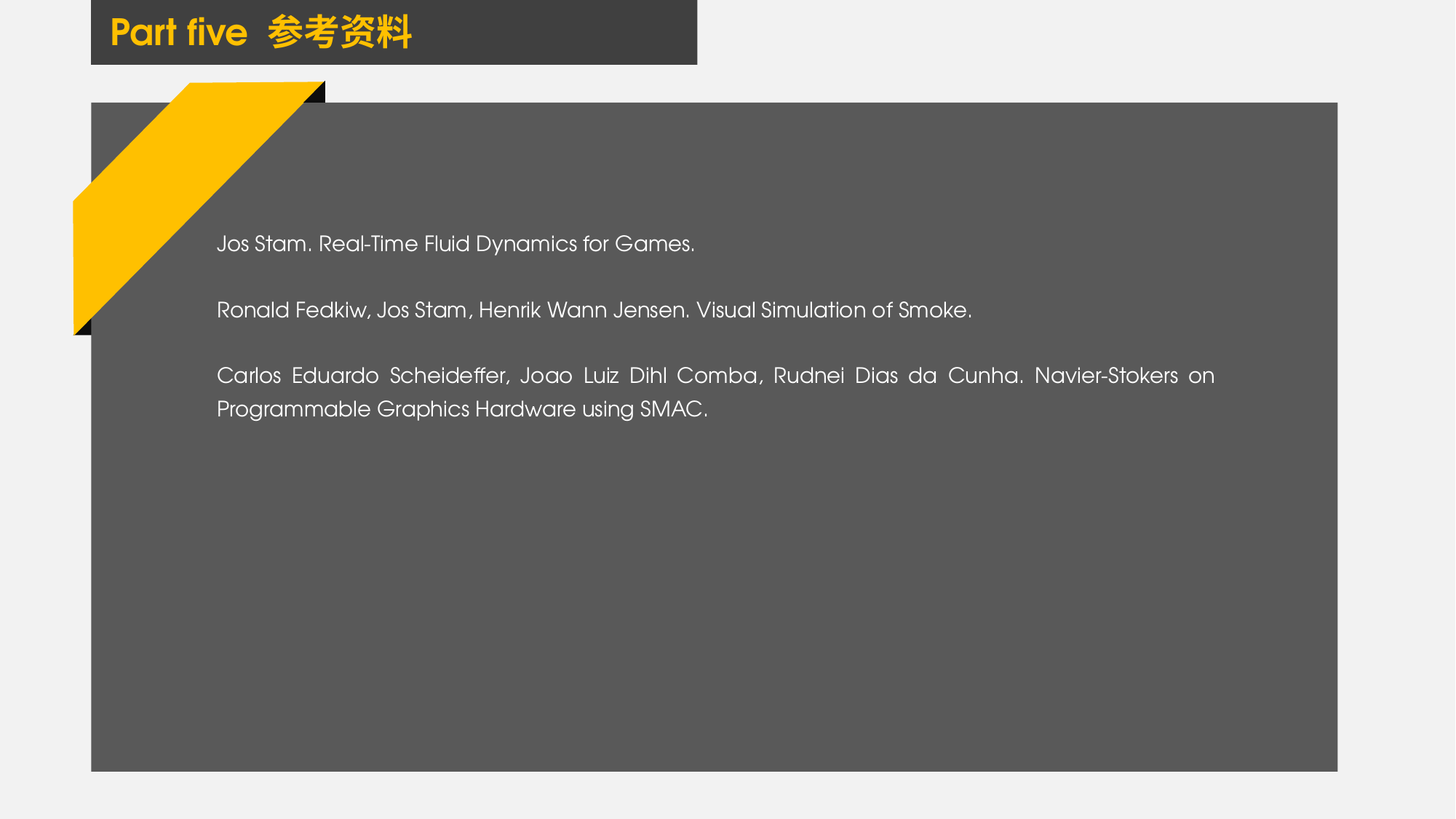

Part five 参考资料

Jos Stam. Real-Time Fluid Dynamics for Games.

Ronald Fedkiw, Jos Stam, Henrik Wann Jensen. Visual Simulation of Smoke.

Carlos Eduardo Scheideffer, Joao Luiz Dihl Comba, Rudnei Dias da Cunha. Navier-Stokers on Programmable Graphics Hardware using SMAC.